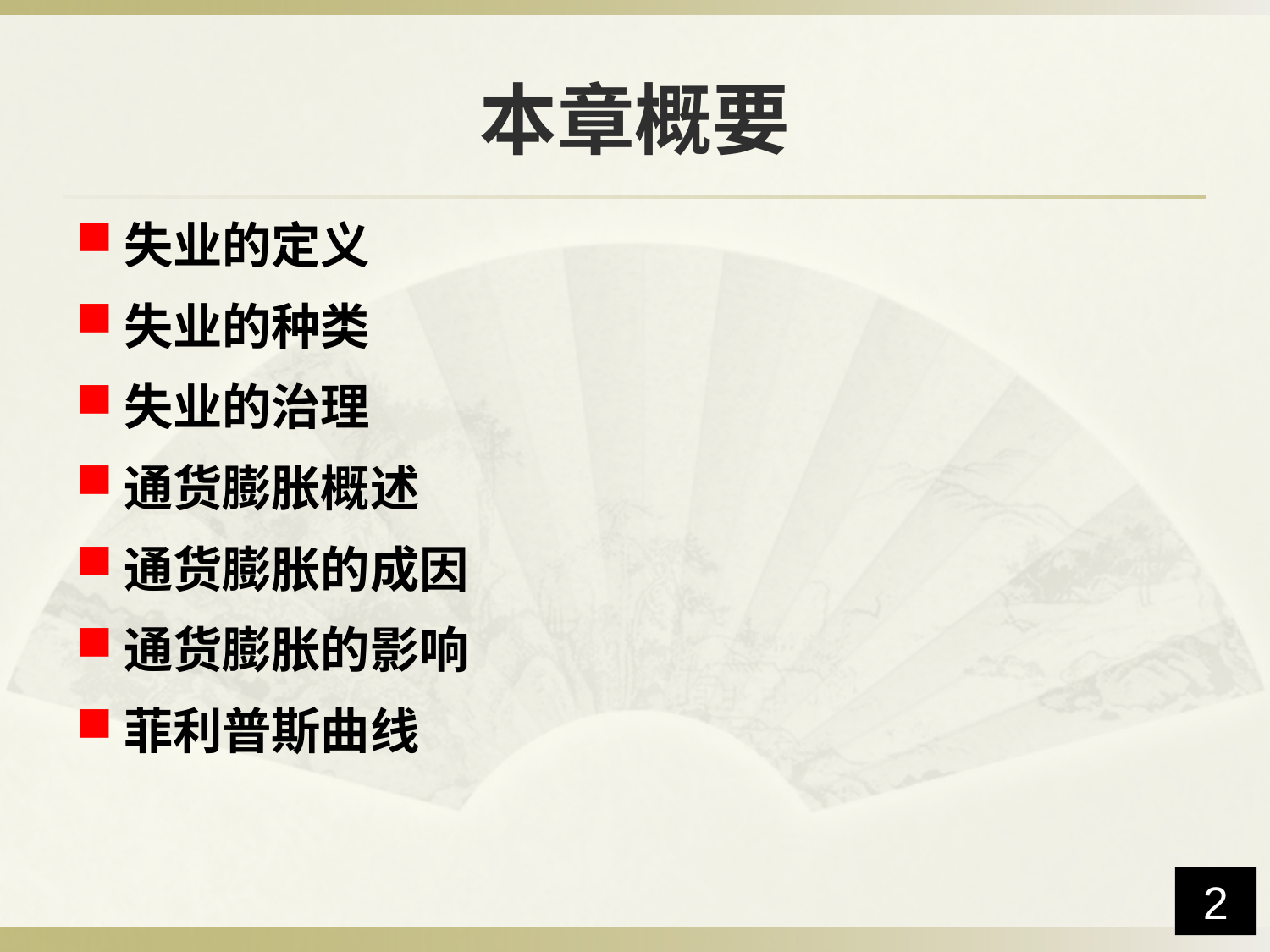

# 本章概要
失业的定义
失业的种类
失业的治理
通货膨胀概述
通货膨胀的成因
通货膨胀的影响
菲利普斯曲线
2